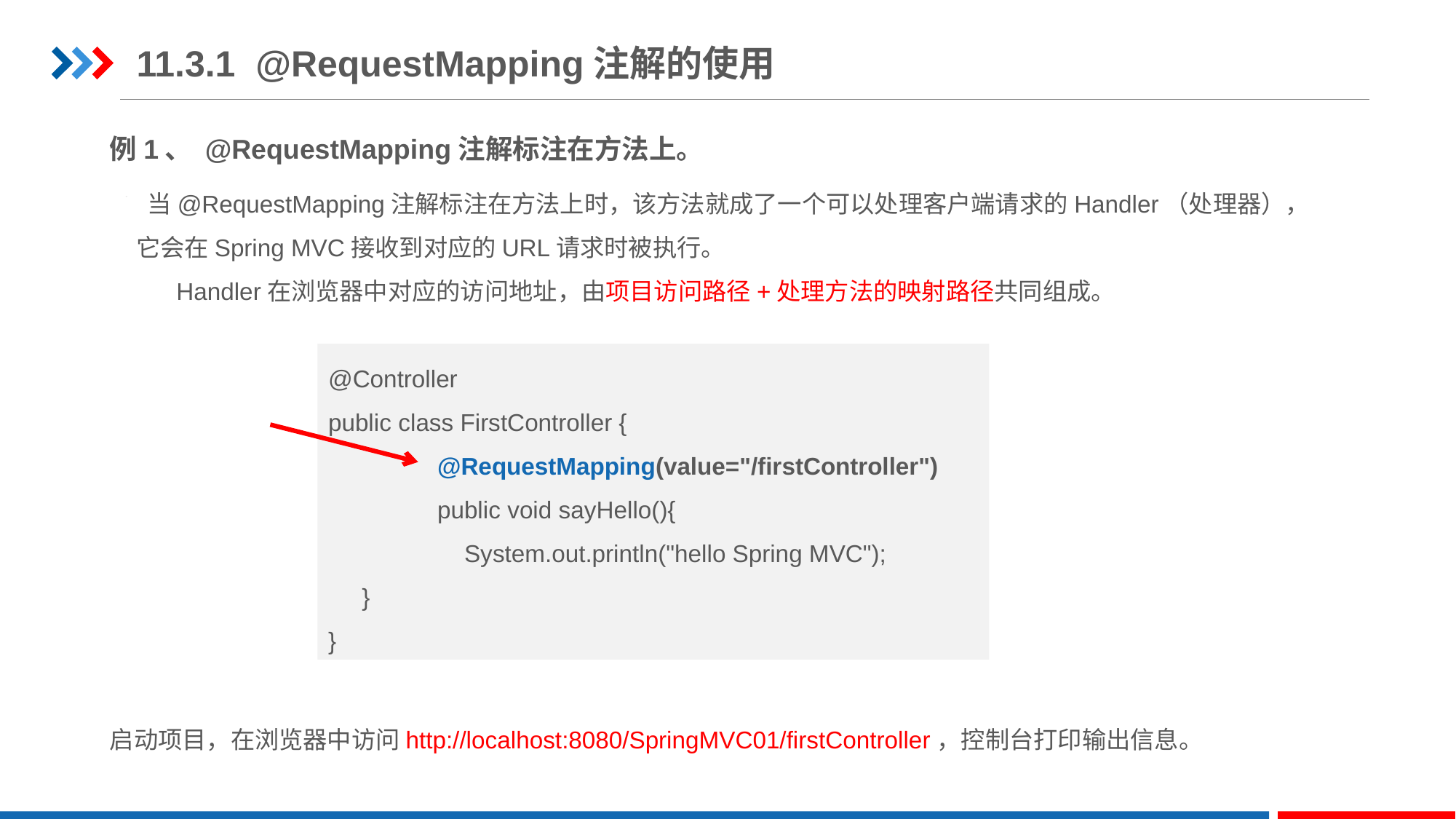

11.3.1  @RequestMapping注解的使用
例1、 @RequestMapping注解标注在方法上。
 当@RequestMapping注解标注在方法上时，该方法就成了一个可以处理客户端请求的Handler（处理器），它会在Spring MVC接收到对应的URL请求时被执行。
      Handler在浏览器中对应的访问地址，由项目访问路径+处理方法的映射路径共同组成。
STEP  01
@Controller
public class FirstController {
	@RequestMapping(value="/firstController")
	public void sayHello(){
         	    System.out.println("hello Spring MVC");
     }
}
启动项目，在浏览器中访问http://localhost:8080/SpringMVC01/firstController，控制台打印输出信息。